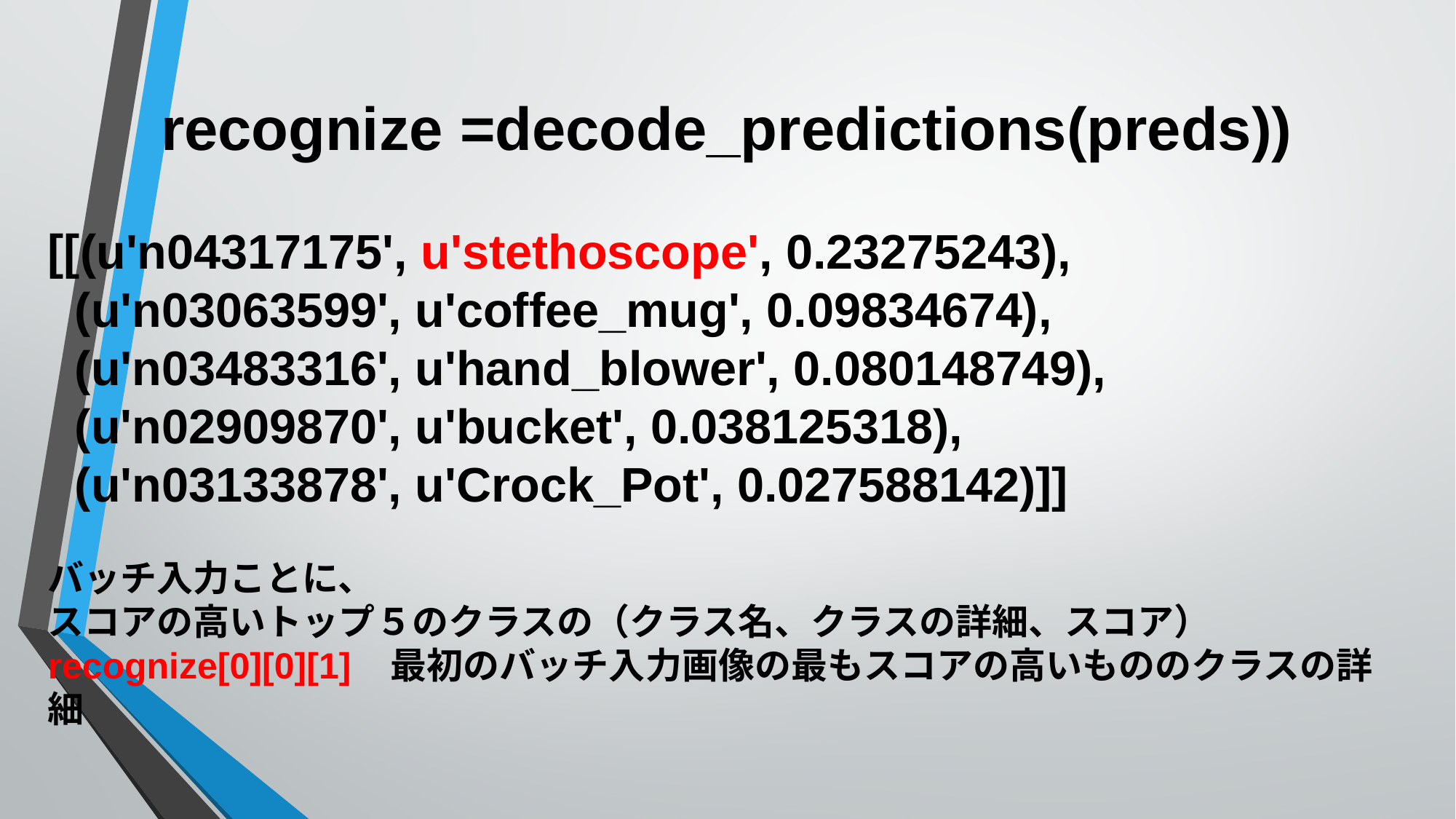

recognize =decode_predictions(preds))

[[(u'n04317175', u'stethoscope', 0.23275243),
  (u'n03063599', u'coffee_mug', 0.09834674),
  (u'n03483316', u'hand_blower', 0.080148749),
  (u'n02909870', u'bucket', 0.038125318),
  (u'n03133878', u'Crock_Pot', 0.027588142)]]

バッチ入力ことに、
スコアの高いトップ５のクラスの（クラス名、クラスの詳細、スコア）
recognize[0][0][1]   最初のバッチ入力画像の最もスコアの高いもののクラスの詳細